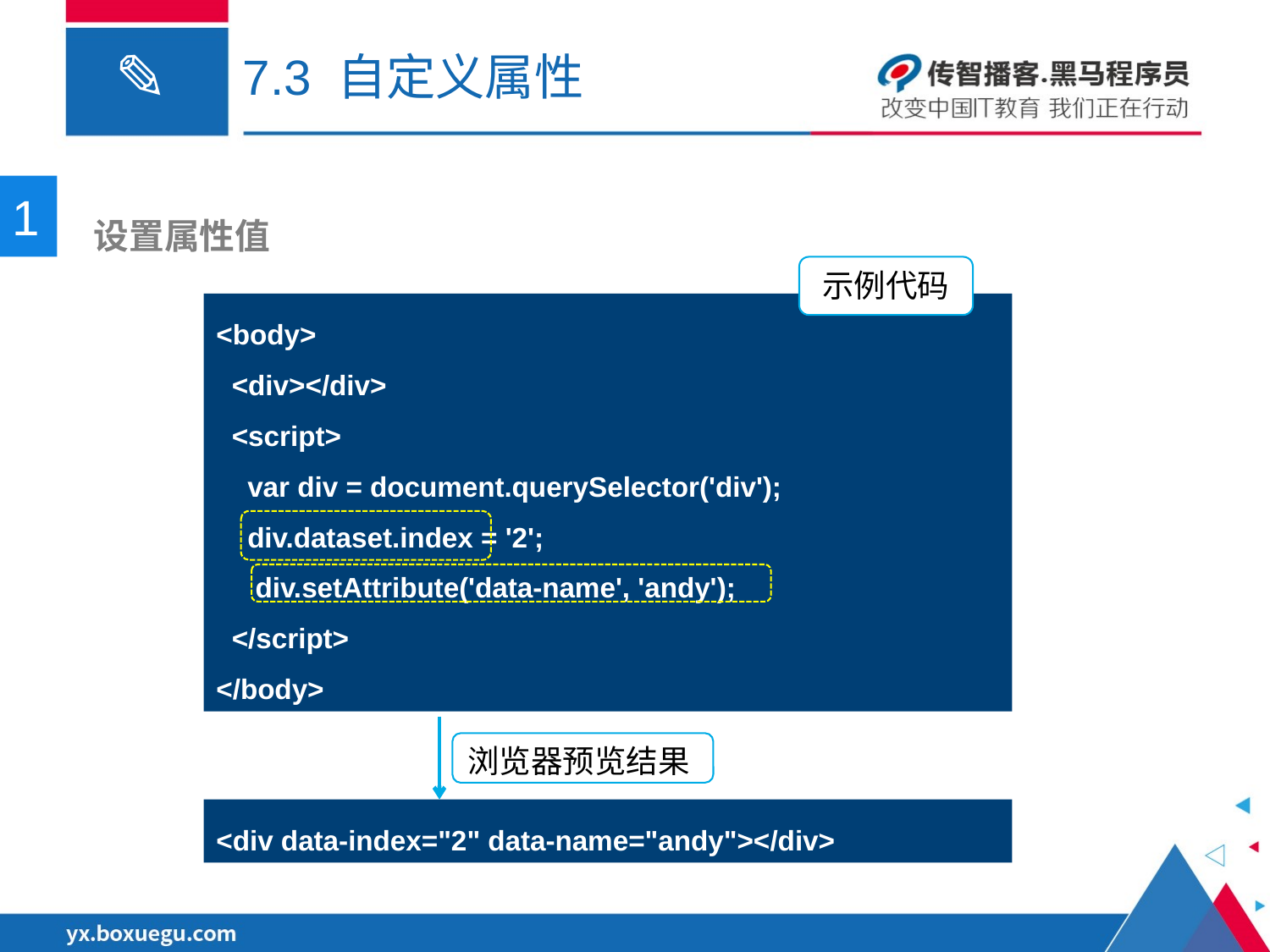

# 7.3 自定义属性

1
  设置属性值
示例代码
<body>
  <div></div>
  <script>
    var div = document.querySelector('div');
    div.dataset.index = '2';
     div.setAttribute('data-name', 'andy');
  </script>
</body>

浏览器预览结果
<div data-index="2" data-name="andy"></div>